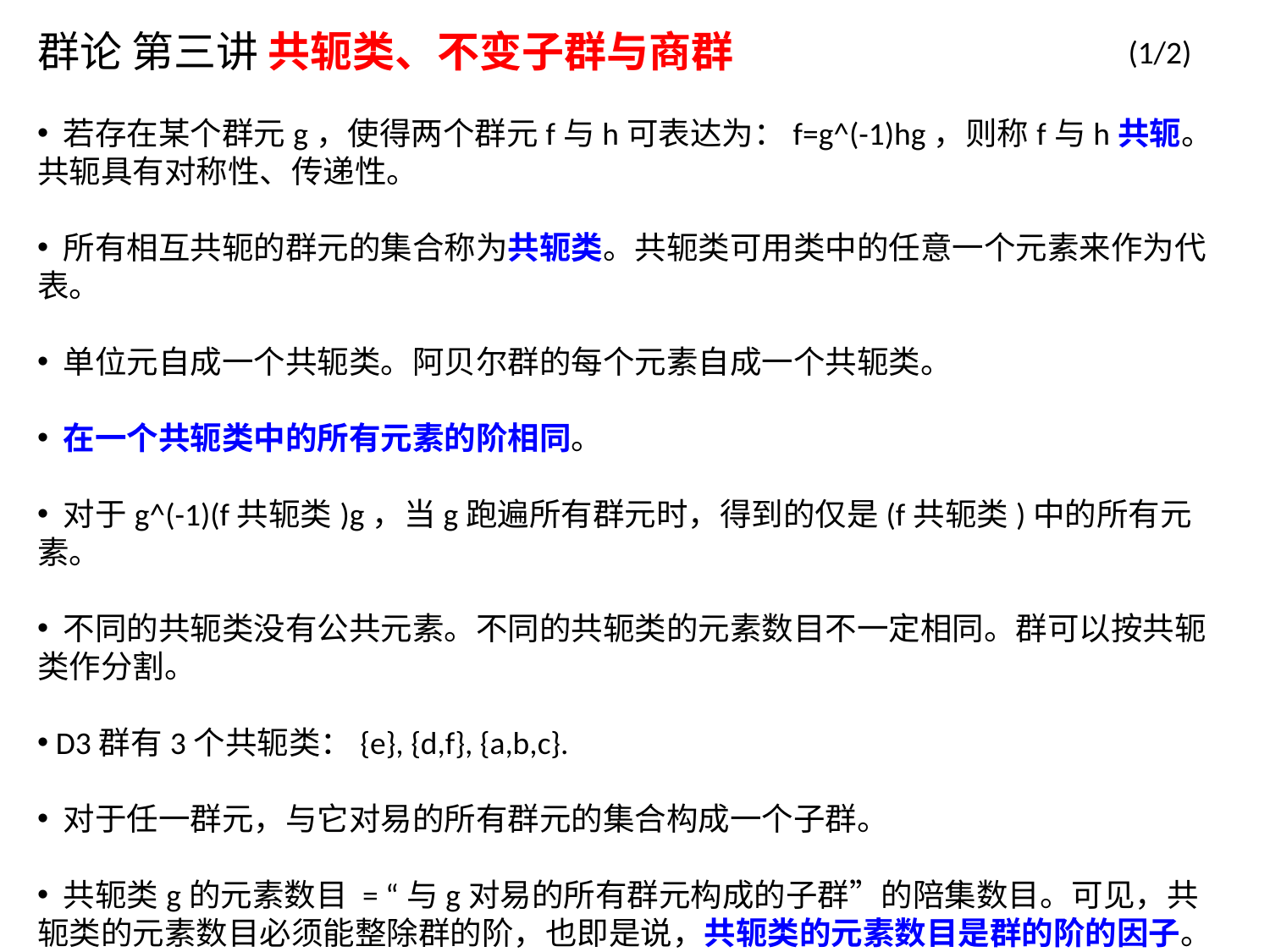

群论 第三讲 共轭类、不变子群与商群

 若存在某个群元g，使得两个群元f与h可表达为：f=g^(-1)hg，则称f与h共轭。共轭具有对称性、传递性。

 所有相互共轭的群元的集合称为共轭类。共轭类可用类中的任意一个元素来作为代表。

 单位元自成一个共轭类。阿贝尔群的每个元素自成一个共轭类。

 在一个共轭类中的所有元素的阶相同。

 对于g^(-1)(f共轭类)g，当g跑遍所有群元时，得到的仅是(f共轭类)中的所有元素。

 不同的共轭类没有公共元素。不同的共轭类的元素数目不一定相同。群可以按共轭类作分割。

 D3群有3个共轭类：{e}, {d,f}, {a,b,c}.

 对于任一群元，与它对易的所有群元的集合构成一个子群。

 共轭类g的元素数目 = “与g对易的所有群元构成的子群”的陪集数目。可见，共轭类的元素数目必须能整除群的阶，也即是说，共轭类的元素数目是群的阶的因子。
(1/2)